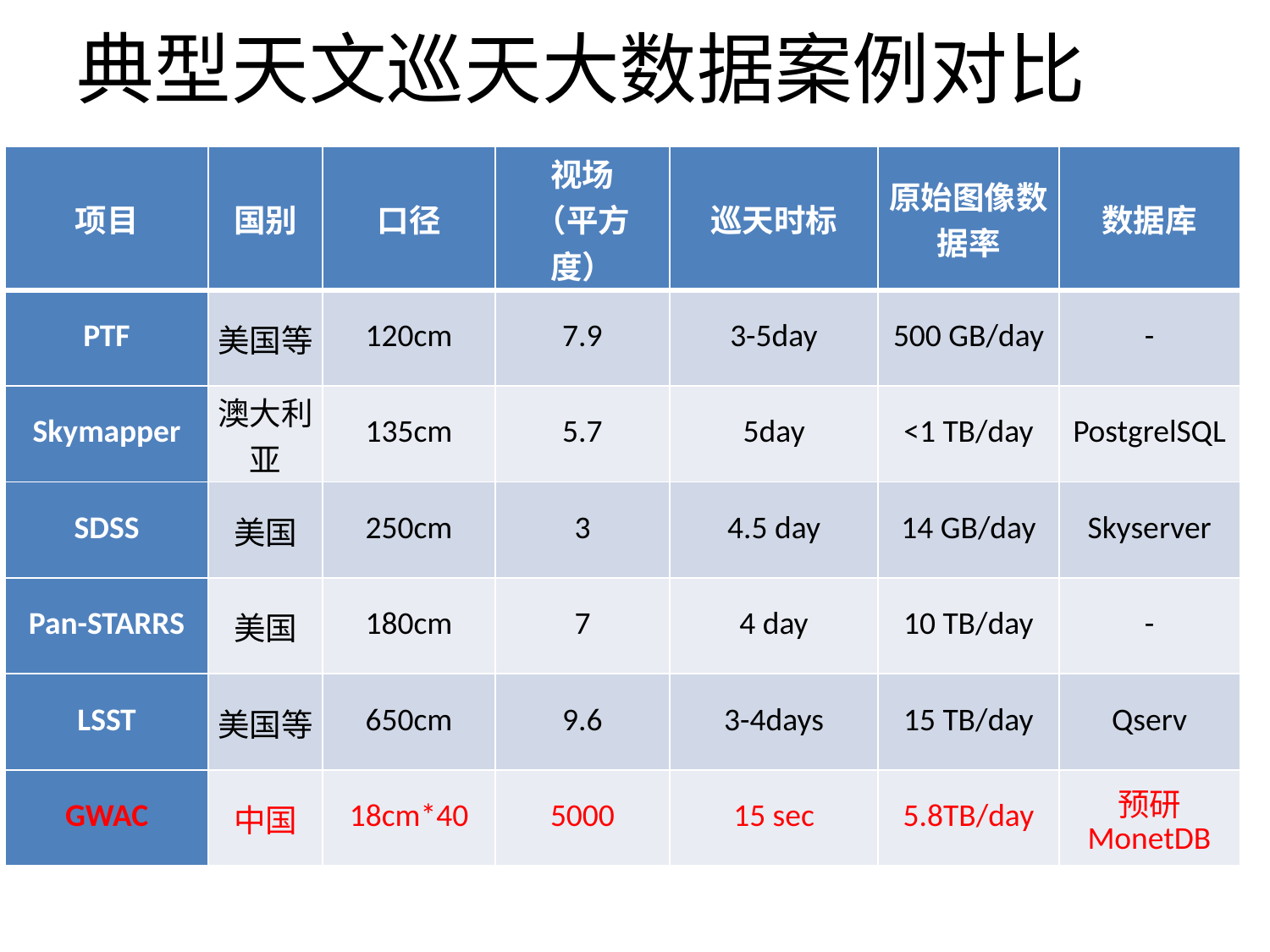

# 典型天文巡天大数据案例对比
| 项目 | 国别 | 口径 | 视场 （平方度） | 巡天时标 | 原始图像数据率 | 数据库 |
| --- | --- | --- | --- | --- | --- | --- |
| PTF | 美国等 | 120cm | 7.9 | 3-5day | 500 GB/day | - |
| Skymapper | 澳大利亚 | 135cm | 5.7 | 5day | <1 TB/day | PostgrelSQL |
| SDSS | 美国 | 250cm | 3 | 4.5 day | 14 GB/day | Skyserver |
| Pan-STARRS | 美国 | 180cm | 7 | 4 day | 10 TB/day | - |
| LSST | 美国等 | 650cm | 9.6 | 3-4days | 15 TB/day | Qserv |
| GWAC | 中国 | 18cm\*40 | 5000 | 15 sec | 5.8TB/day | 预研 MonetDB |